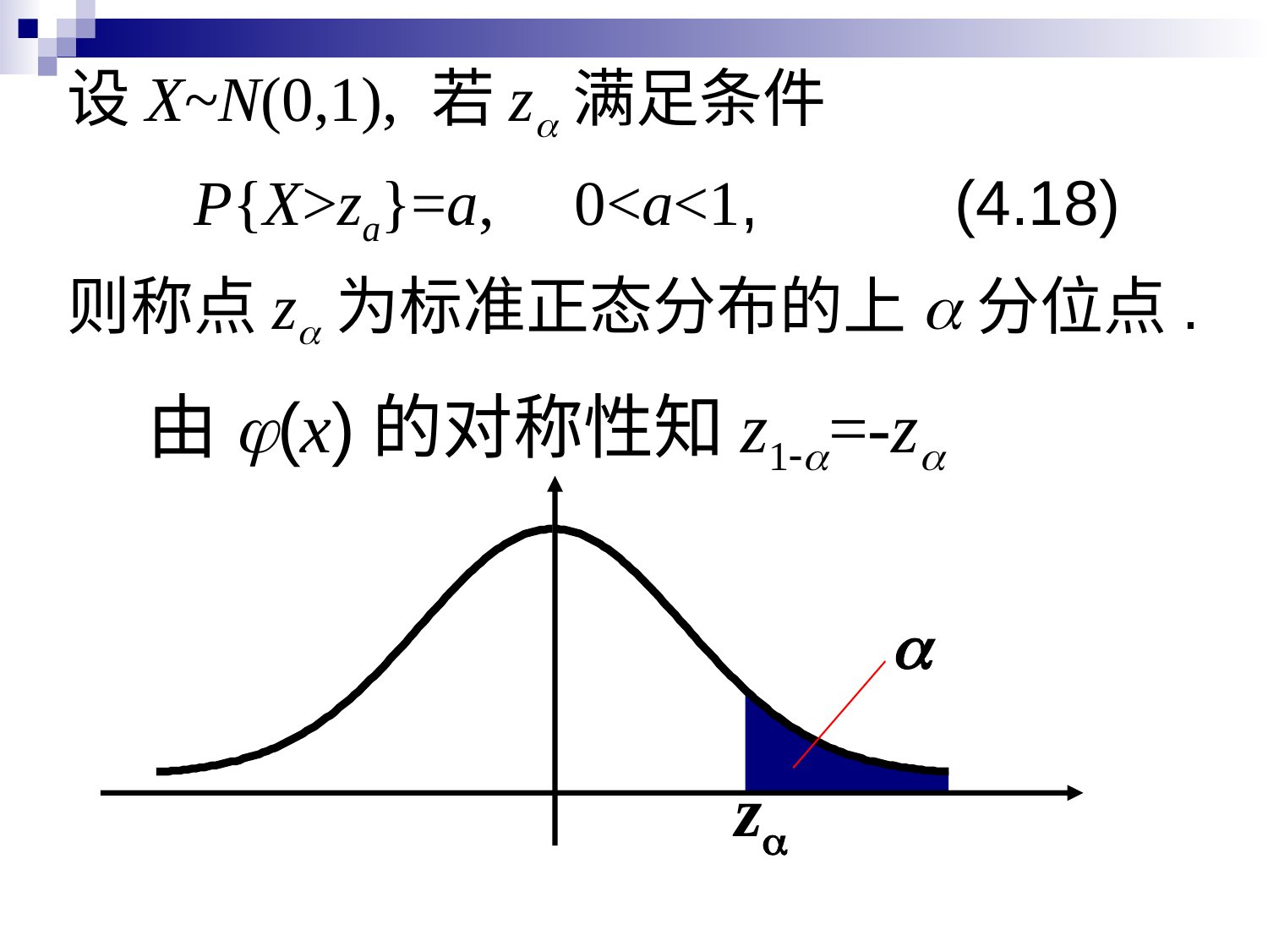

设X~N(0,1), 若zα满足条件
	P{X>za}=a,	0<a<1,		(4.18)
则称点zα为标准正态分布的上α分位点.
# 由ϕ(x)的对称性知z1−α=-zα

α

zα